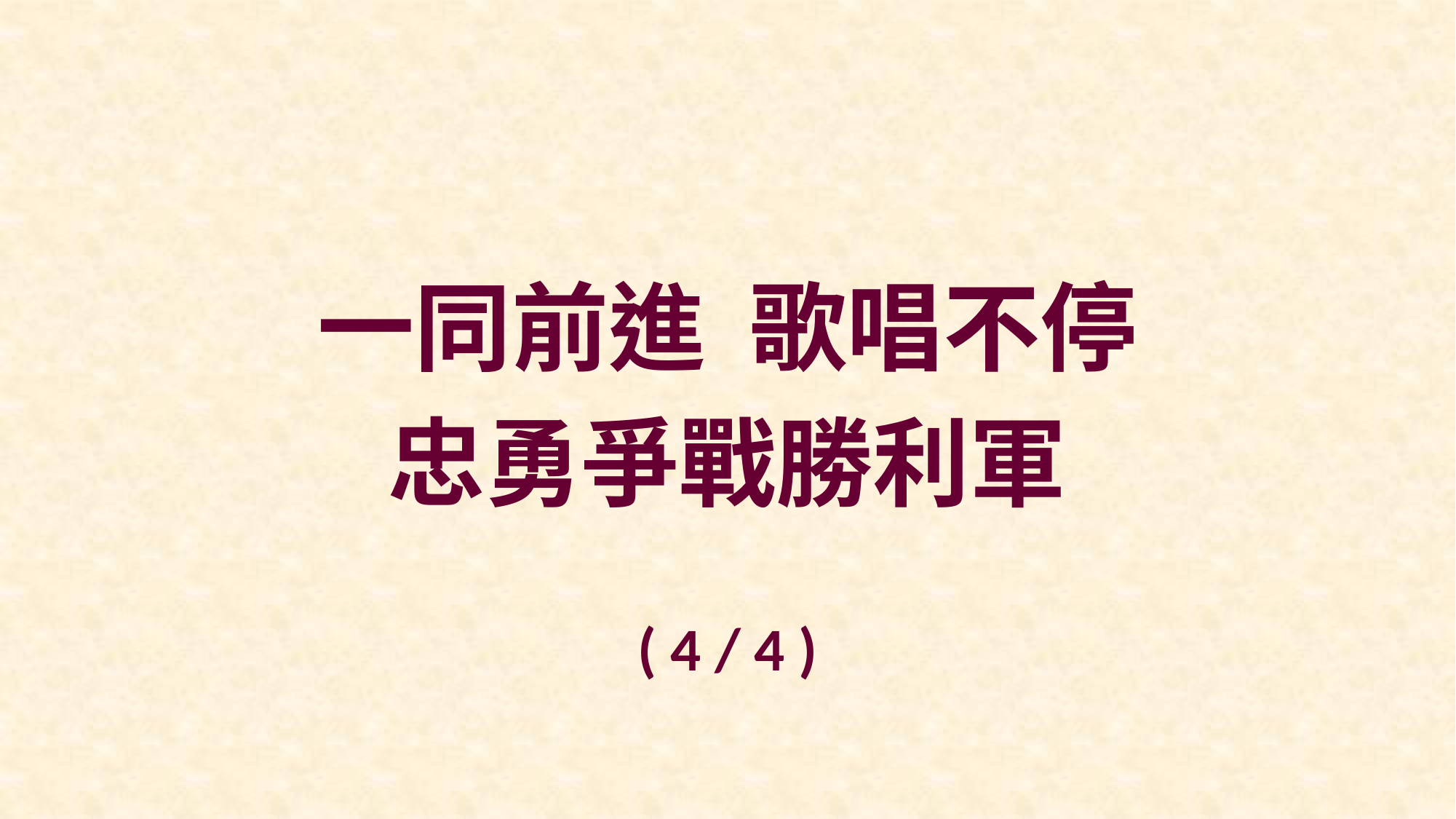

一同前進  歌唱不停
忠勇爭戰勝利軍
( 4 / 4 )